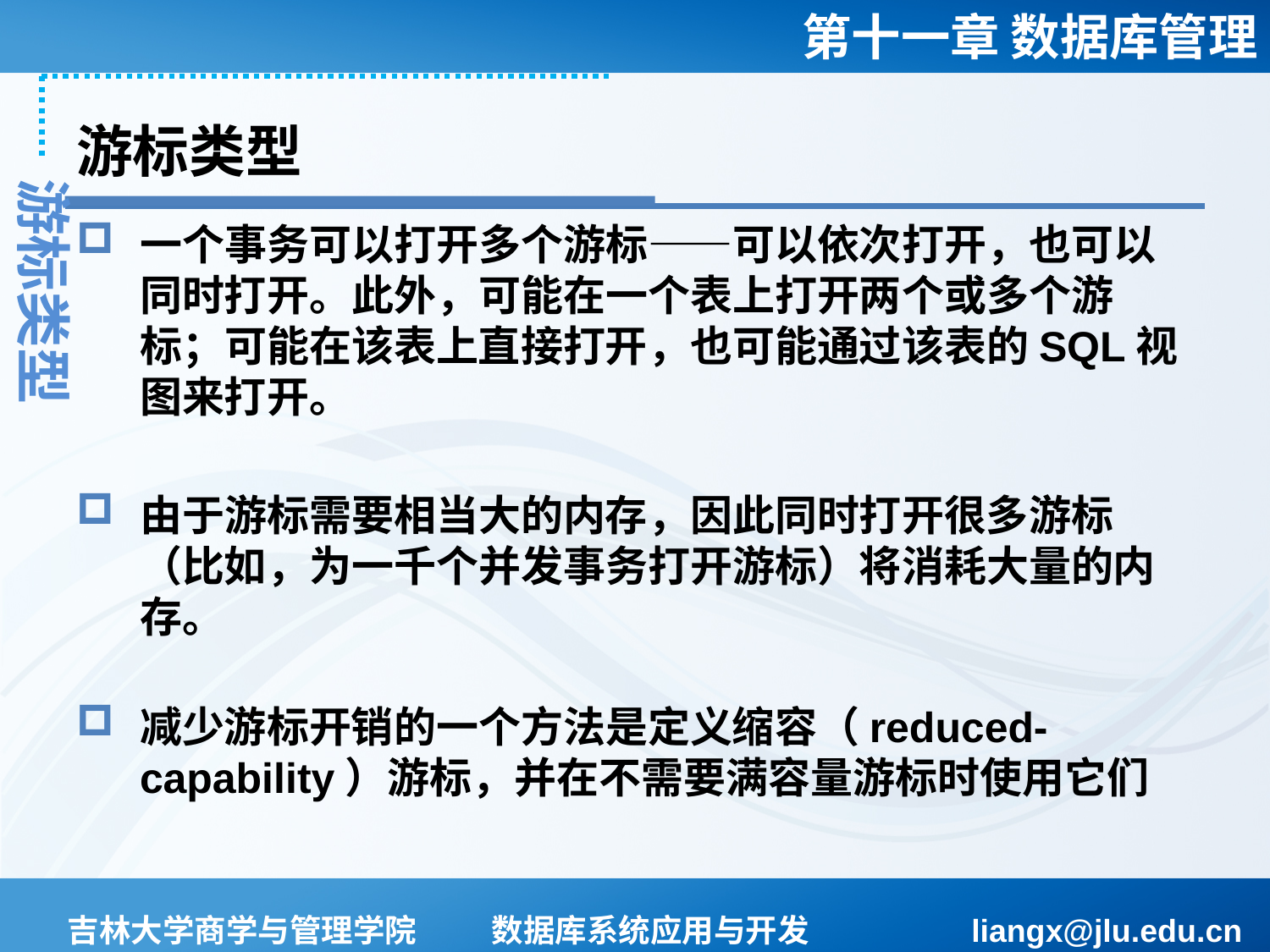

# 游标类型
游标类型
一个事务可以打开多个游标——可以依次打开，也可以同时打开。此外，可能在一个表上打开两个或多个游标；可能在该表上直接打开，也可能通过该表的SQL视图来打开。

由于游标需要相当大的内存，因此同时打开很多游标（比如，为一千个并发事务打开游标）将消耗大量的内存。
减少游标开销的一个方法是定义缩容（reduced-capability）游标，并在不需要满容量游标时使用它们